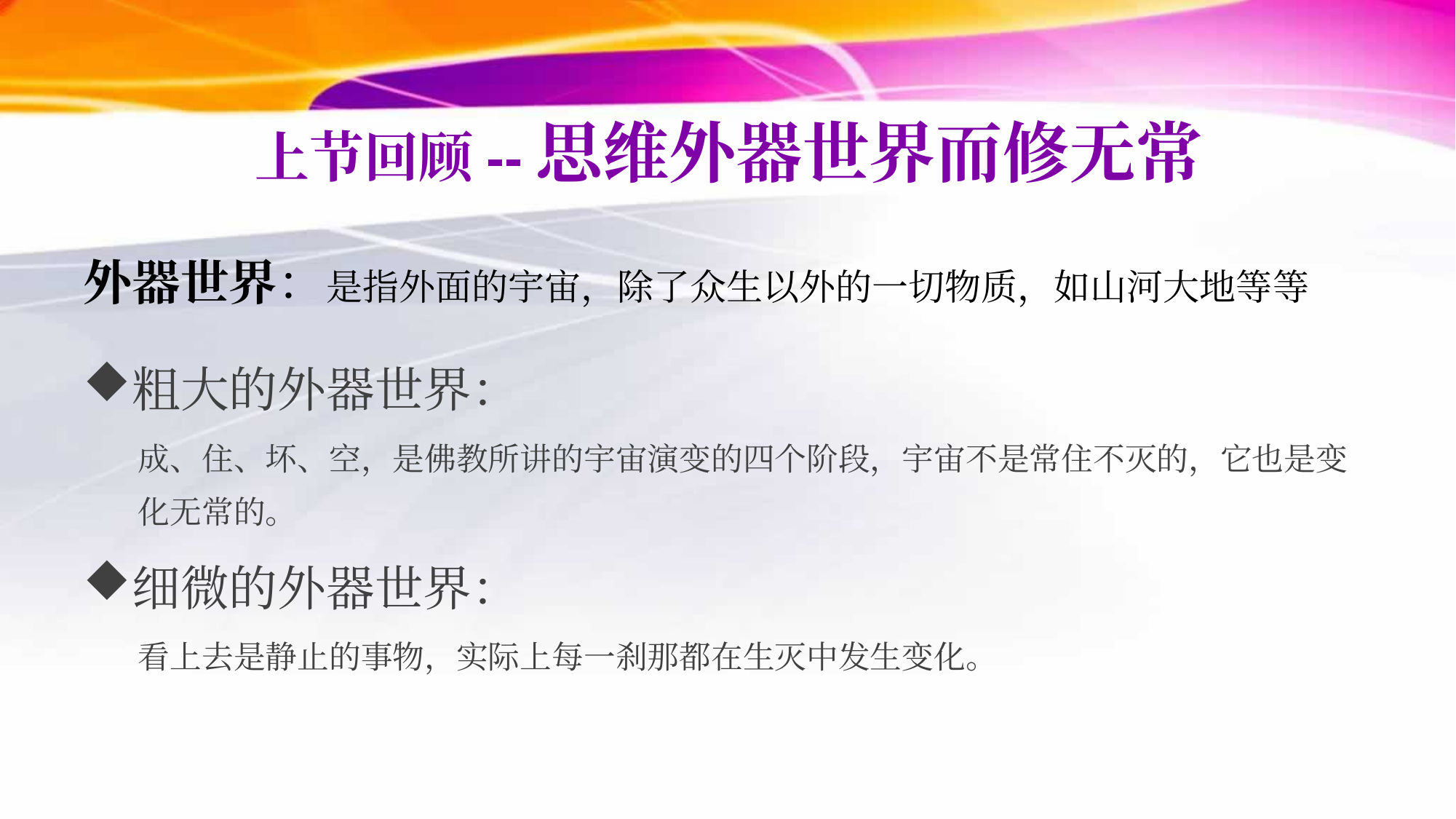

# 上节回顾--思维外器世界而修无常
外器世界：是指外面的宇宙，除了众生以外的一切物质，如山河大地等等

粗大的外器世界：
成、住、坏、空，是佛教所讲的宇宙演变的四个阶段，宇宙不是常住不灭的，它也是变化无常的。
细微的外器世界：
看上去是静止的事物，实际上每一刹那都在生灭中发生变化。